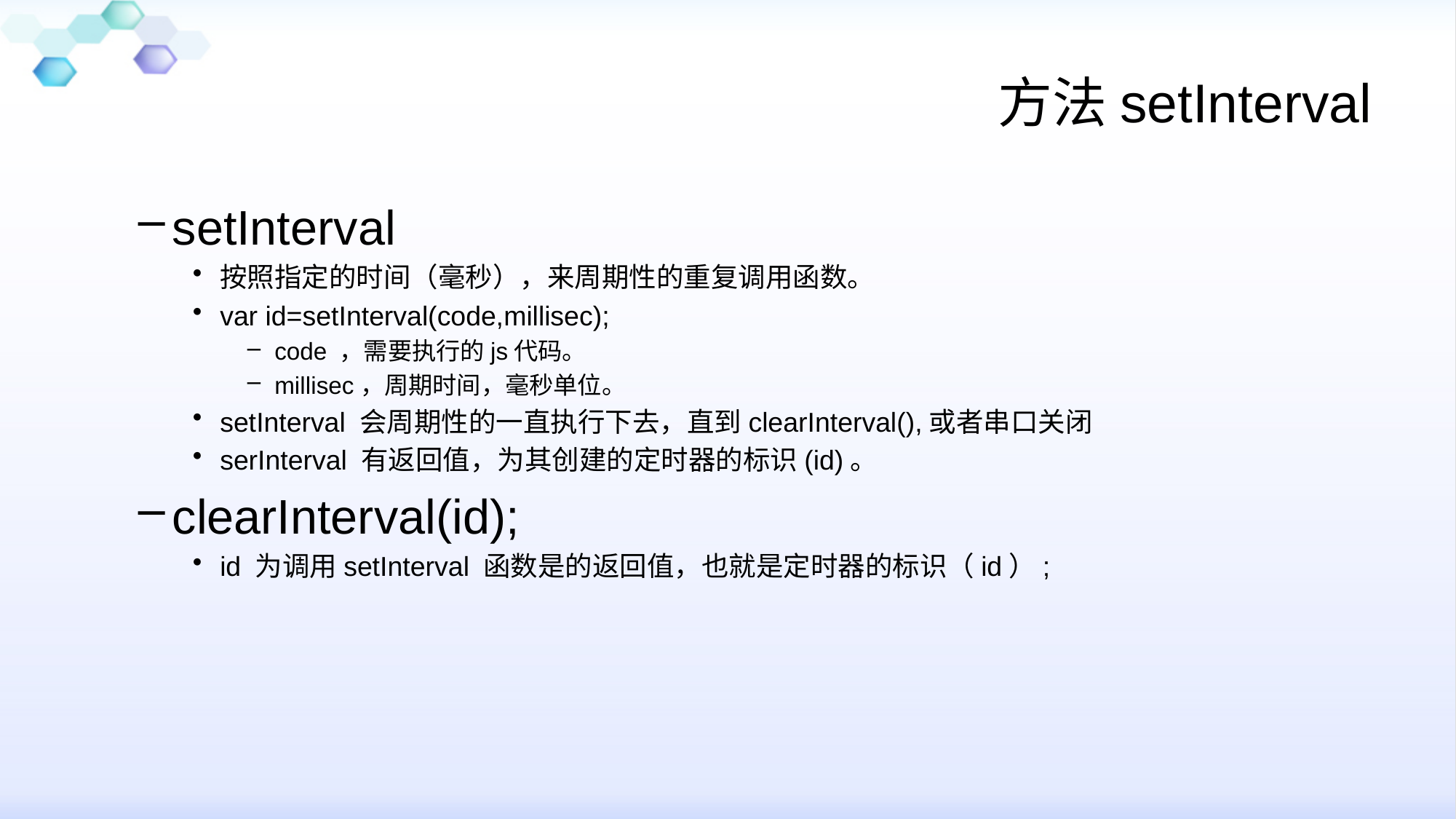

# 方法setInterval
setInterval
按照指定的时间（毫秒），来周期性的重复调用函数。
var id=setInterval(code,millisec);
code ，需要执行的js代码。
millisec，周期时间，毫秒单位。
setInterval 会周期性的一直执行下去，直到clearInterval(),或者串口关闭
serInterval 有返回值，为其创建的定时器的标识(id)。
clearInterval(id);
id 为调用setInterval 函数是的返回值，也就是定时器的标识（id）;